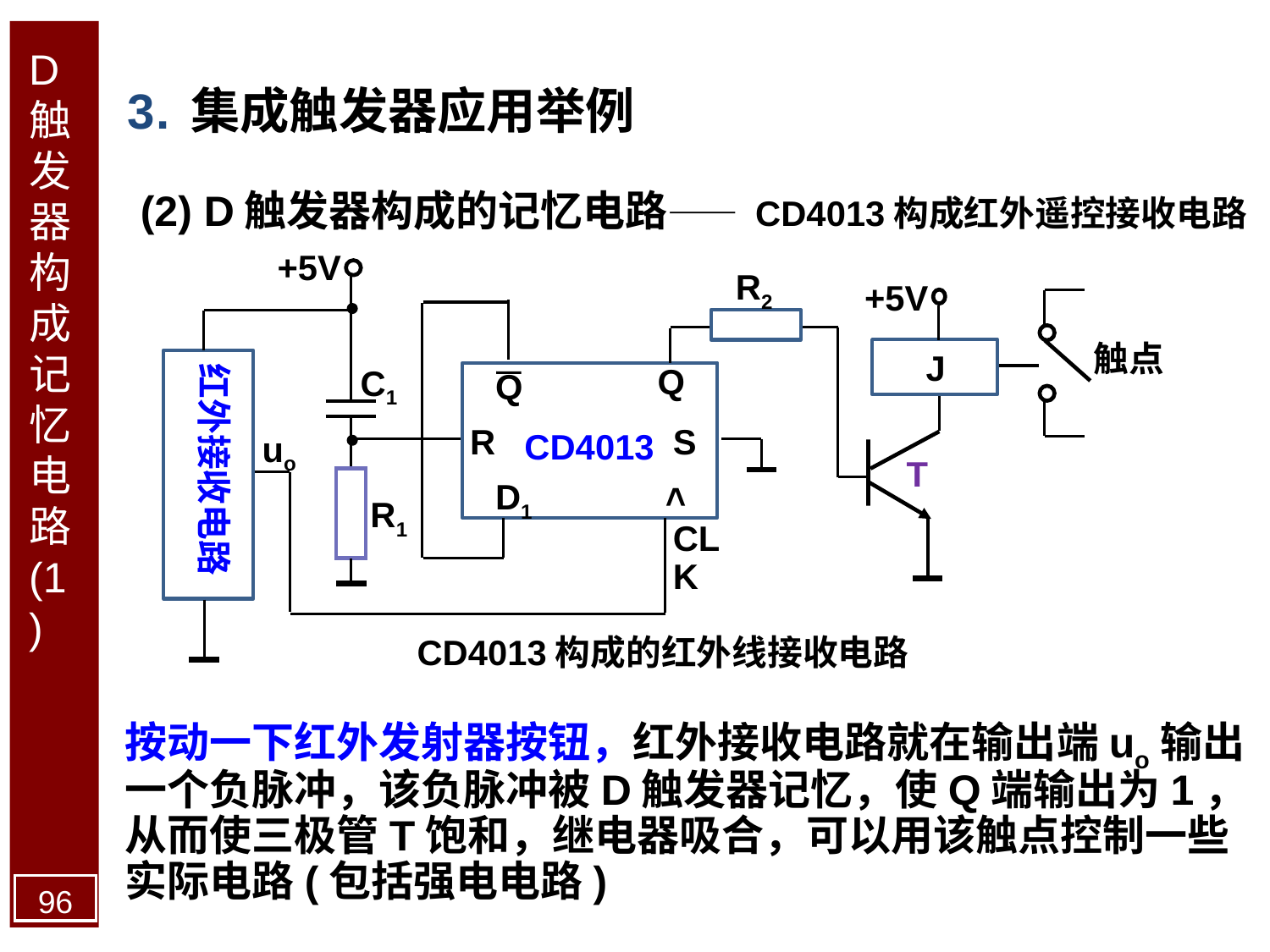

D触发器构成记忆电路(1)
集成触发器应用举例
(2) D触发器构成的记忆电路—— CD4013构成红外遥控接收电路
+5V
R2

+5V

触点

J

红外接收电路
C1
Q

Q
R
S
CD4013
<
D1

uo

T

R1

CLK
CD4013构成的红外线接收电路
按动一下红外发射器按钮，红外接收电路就在输出端uo输出一个负脉冲，该负脉冲被D触发器记忆，使Q端输出为1，从而使三极管T饱和，继电器吸合，可以用该触点控制一些实际电路(包括强电电路)
96